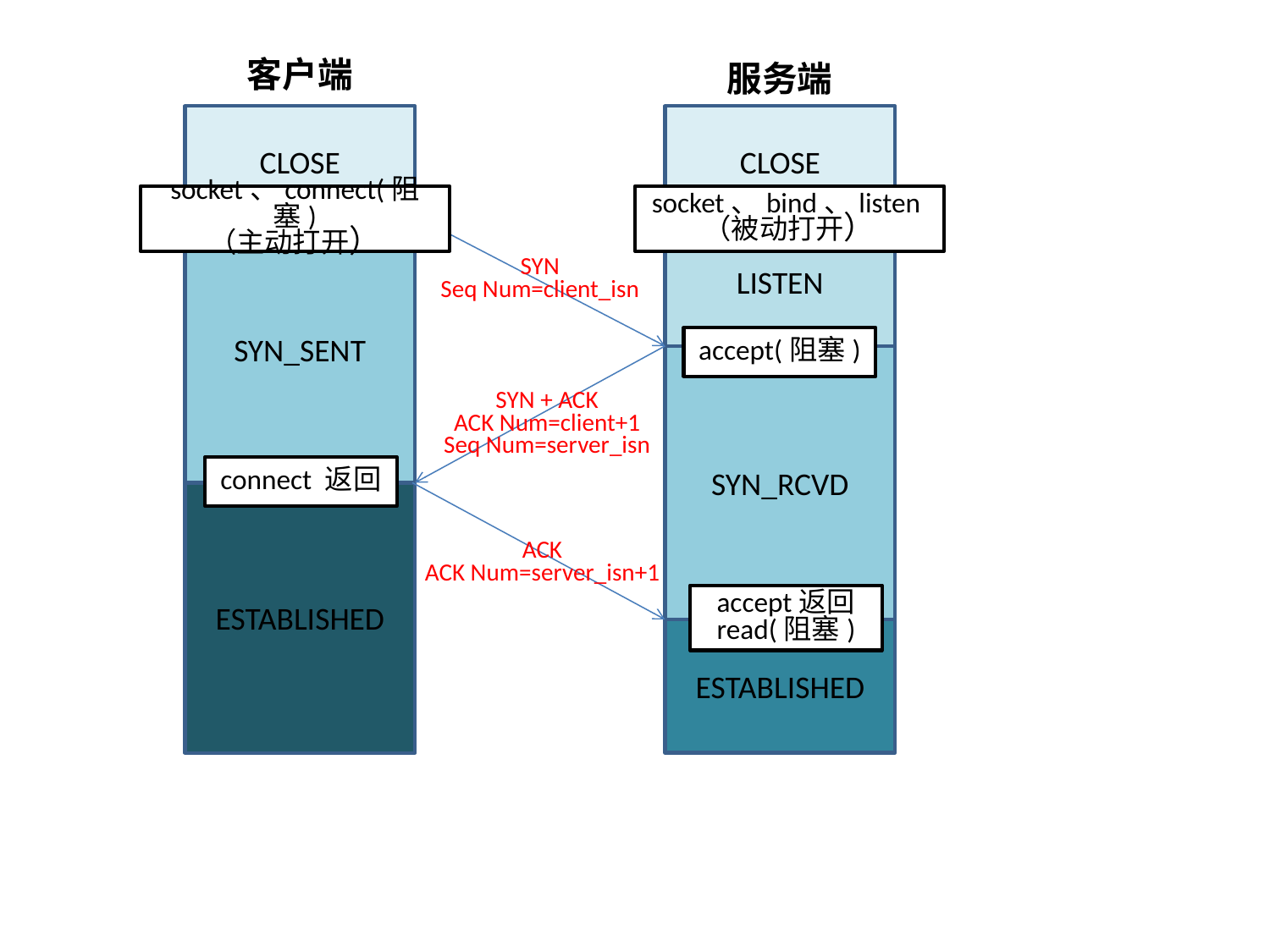

客户端
服务端
CLOSE
CLOSE
socket、connect(阻塞)
（主动打开）
socket、bind、listen（被动打开）
LISTEN
SYN_SENT
SYN
Seq Num=client_isn
accept(阻塞)
SYN_RCVD
SYN + ACK
ACK Num=client+1
Seq Num=server_isn
connect 返回
ESTABLISHED
ACK
ACK Num=server_isn+1
accept返回
read(阻塞)
ESTABLISHED